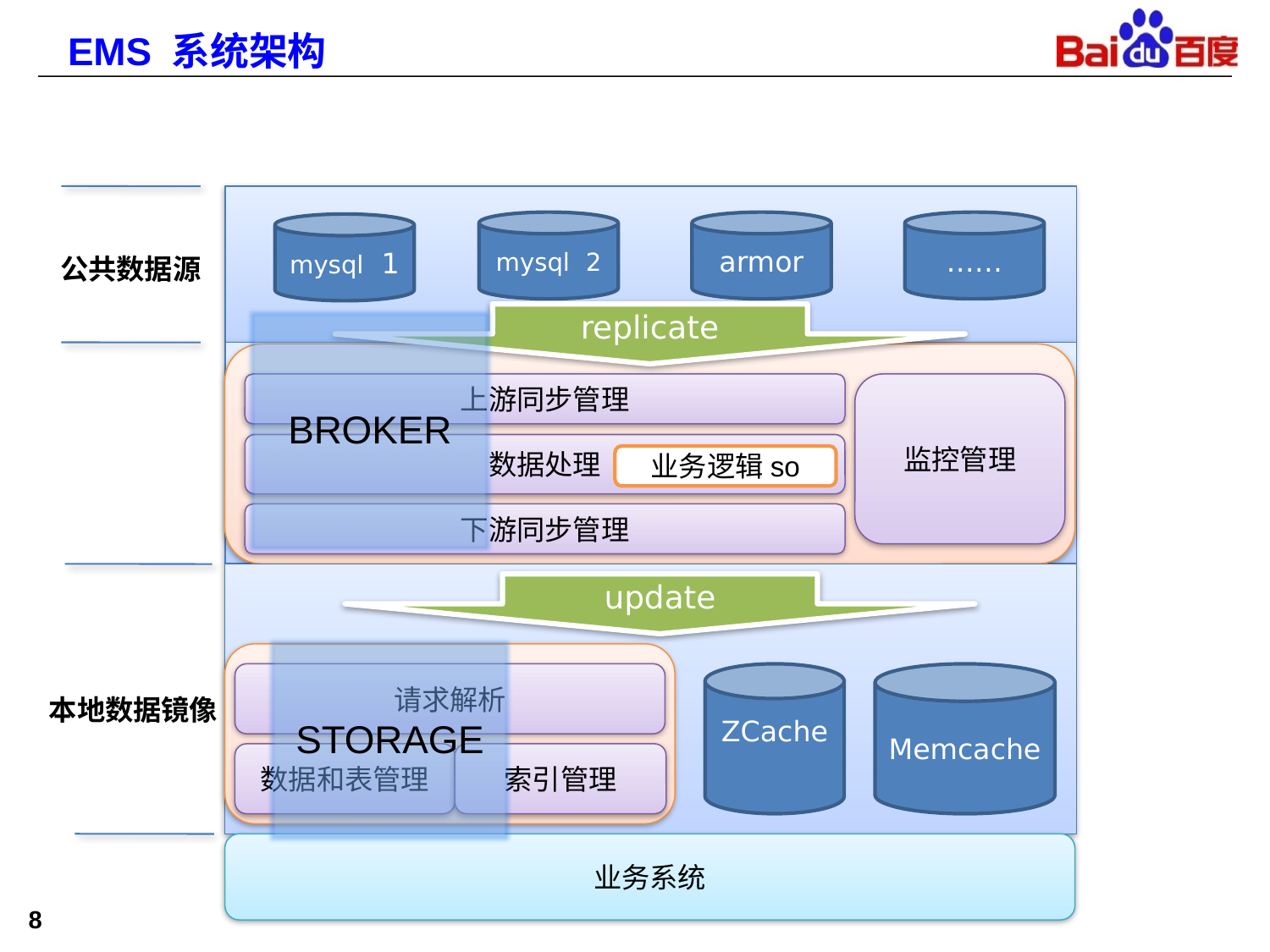

# EMS 系统架构

mysql  2
armor
……
mysql  1
公共数据源
replicate
BROKER

上游同步管理
监控管理
数据处理
业务逻辑so
下游同步管理

update

STORAGE
请求解析
ZCache
Memcache
本地数据镜像
数据和表管理
索引管理
业务系统